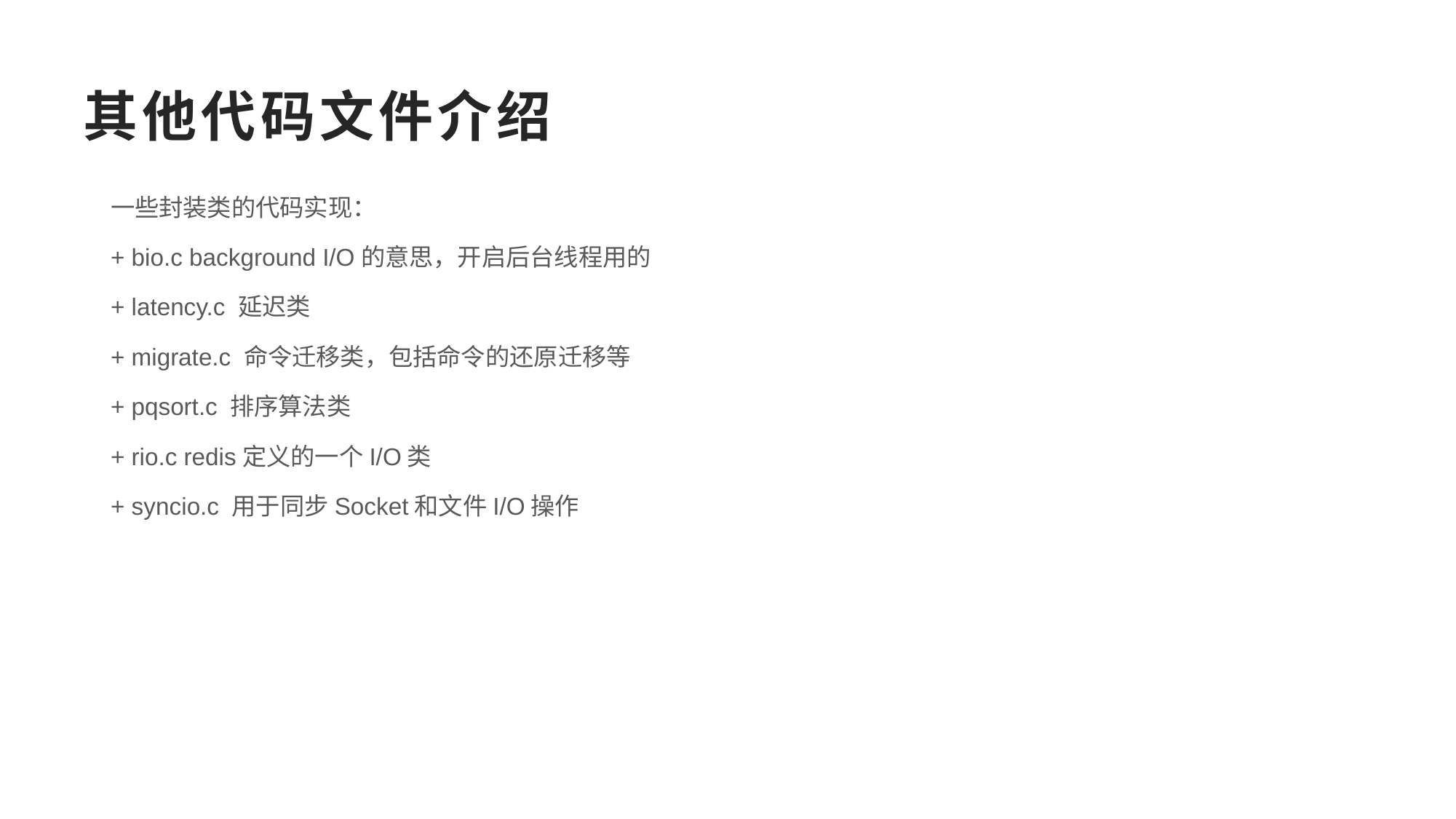

其他代码文件介绍
一些封装类的代码实现：
+ bio.c background I/O的意思，开启后台线程用的
+ latency.c 延迟类
+ migrate.c 命令迁移类，包括命令的还原迁移等
+ pqsort.c 排序算法类
+ rio.c redis定义的一个I/O类
+ syncio.c 用于同步Socket和文件I/O操作